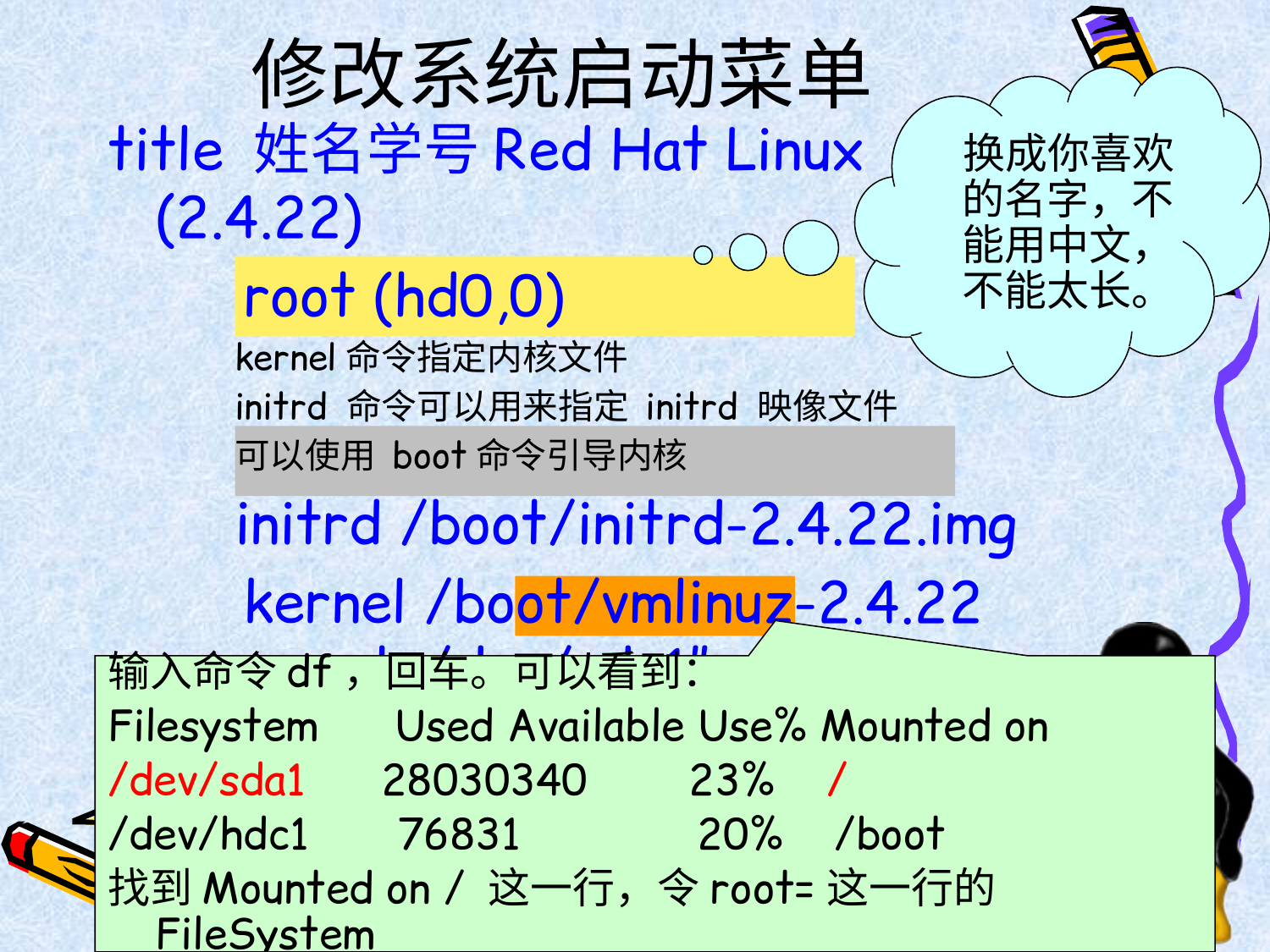

# 修改系统启动菜单
    换成你喜欢的名字，不能用中文，不能太长。
title 姓名学号Red Hat Linux (2.4.22)
        root (hd0,0)
kernel命令指定内核文件
initrd 命令可以用来指定 initrd 映像文件
可以使用 boot命令引导内核
initrd /boot/initrd-2.4.22.img
        kernel /boot/vmlinuz-2.4.22 ro 	root=/dev/sda1”

输入命令df，回车。可以看到：
Filesystem      Used Available Use% Mounted on
/dev/sda1      28030340        23%    /
/dev/hdc1       76831              20%    /boot
找到Mounted on / 这一行，令root=这一行的FileSystem